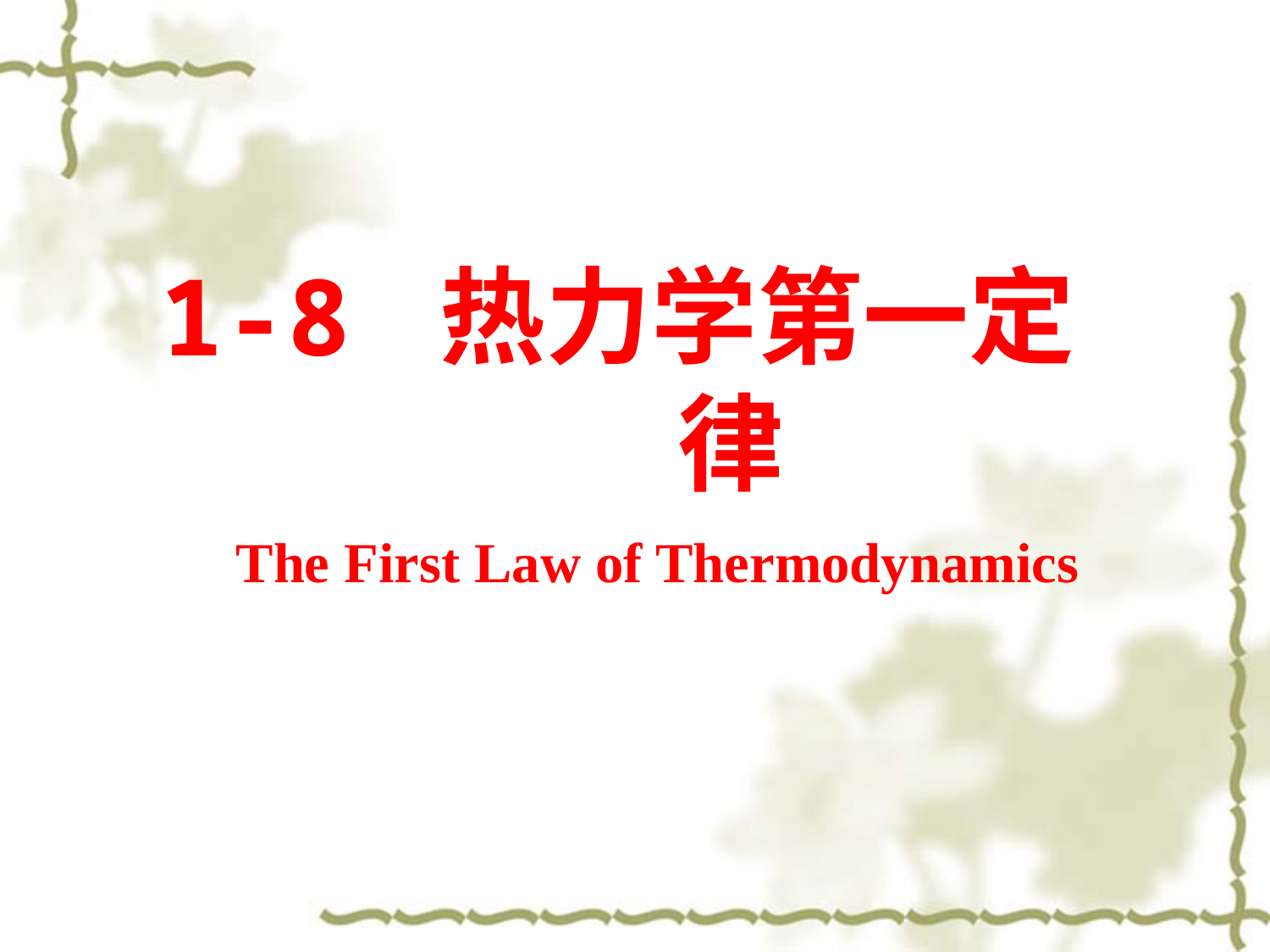

1-8 热力学第一定律
The First Law of Thermodynamics